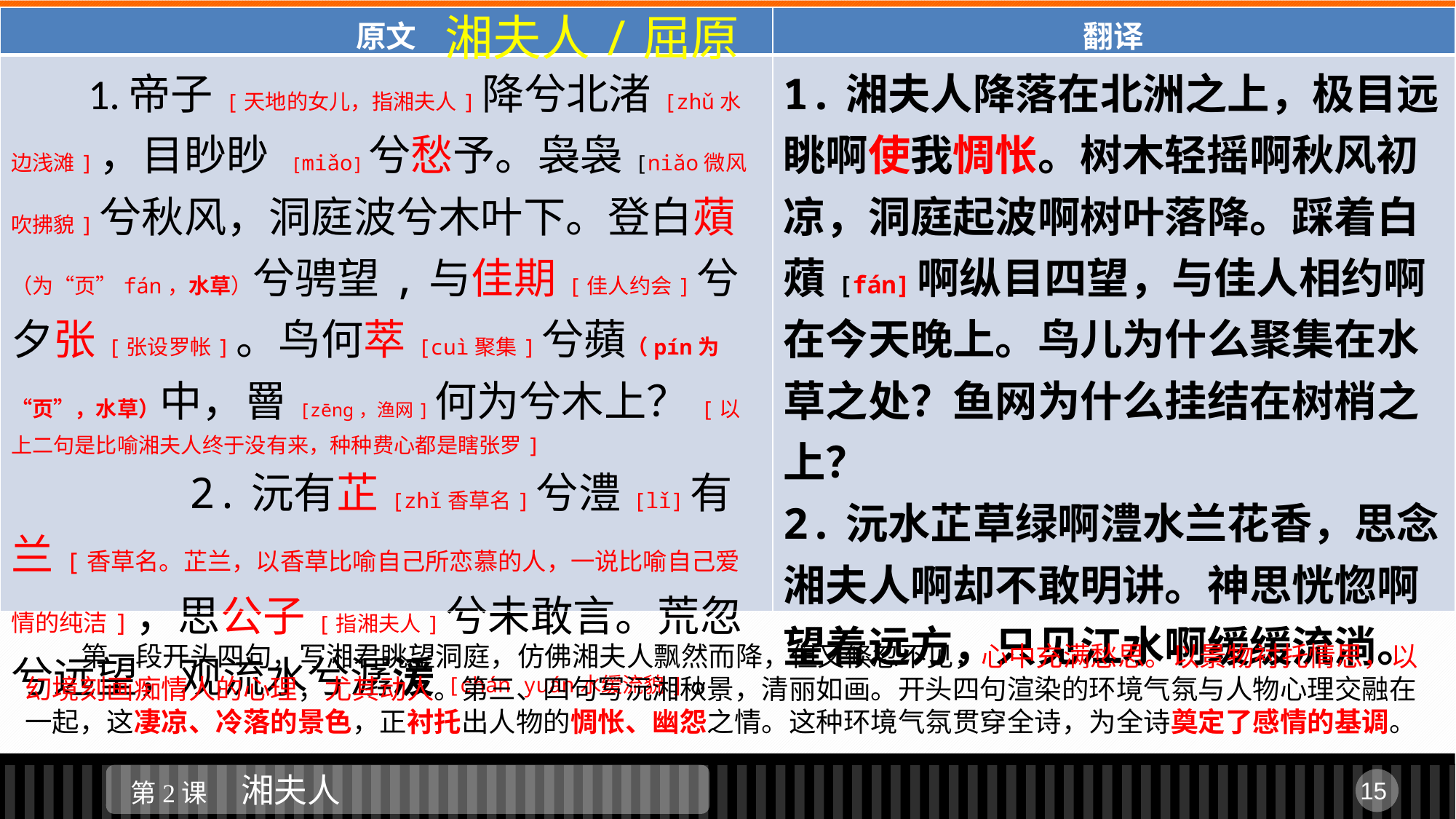

湘夫人/屈原
| 原文 | 翻译 |
| --- | --- |
| 1.帝子[天地的女儿，指湘夫人]降兮北渚[zhǔ水边浅滩]，目眇眇 [miǎo]兮愁予。袅袅[niǎo微风吹拂貌]兮秋风，洞庭波兮木叶下。登白薠（为“页”fán，水草）兮骋望,与佳期[佳人约会]兮夕张[张设罗帐]。鸟何萃[cuì聚集]兮蘋（pín为“页”，水草）中，罾[zēng，渔网]何为兮木上？[以上二句是比喻湘夫人终于没有来，种种费心都是瞎张罗] 2.沅有芷[zhǐ香草名]兮澧[lǐ]有兰[香草名。芷兰，以香草比喻自己所恋慕的人，一说比喻自己爱情的纯洁]，思公子[指湘夫人]兮未敢言。荒忽兮远望，观流水兮潺湲[chán yuán水缓流貌]。 | 1.湘夫人降落在北洲之上，极目远眺啊使我惆怅。树木轻摇啊秋风初凉，洞庭起波啊树叶落降。踩着白薠[fán]啊纵目四望，与佳人相约啊在今天晚上。鸟儿为什么聚集在水草之处？鱼网为什么挂结在树梢之上？ 2.沅水芷草绿啊澧水兰花香，思念湘夫人啊却不敢明讲。神思恍惚啊望着远方，只见江水啊缓缓流淌。 |
        第一段开头四句，写湘君眺望洞庭，仿佛湘夫人飘然而降，但又倏忽不见，心中充满愁思。以景物衬托情思，以幻境刻画痴情人的心理，尤其动人。第三、四句写沅湘秋景，清丽如画。开头四句渲染的环境气氛与人物心理交融在一起，这凄凉、冷落的景色，正衬托出人物的惆怅、幽怨之情。这种环境气氛贯穿全诗，为全诗奠定了感情的基调。